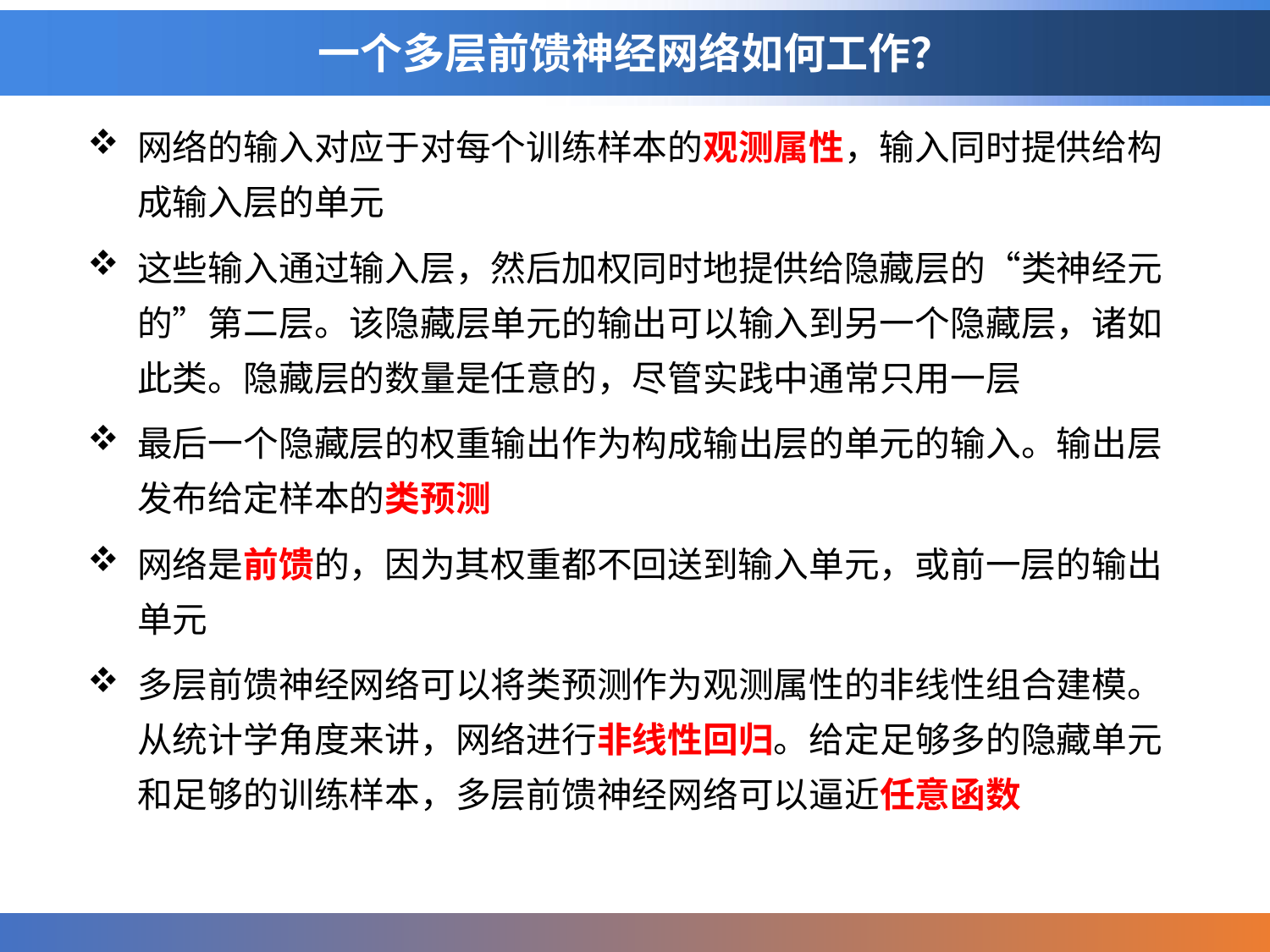

# 一个多层前馈神经网络如何工作？
网络的输入对应于对每个训练样本的观测属性，输入同时提供给构成输入层的单元
这些输入通过输入层，然后加权同时地提供给隐藏层的“类神经元的”第二层。该隐藏层单元的输出可以输入到另一个隐藏层，诸如此类。隐藏层的数量是任意的，尽管实践中通常只用一层
最后一个隐藏层的权重输出作为构成输出层的单元的输入。输出层发布给定样本的类预测
网络是前馈的，因为其权重都不回送到输入单元，或前一层的输出单元
多层前馈神经网络可以将类预测作为观测属性的非线性组合建模。从统计学角度来讲，网络进行非线性回归。给定足够多的隐藏单元和足够的训练样本，多层前馈神经网络可以逼近任意函数